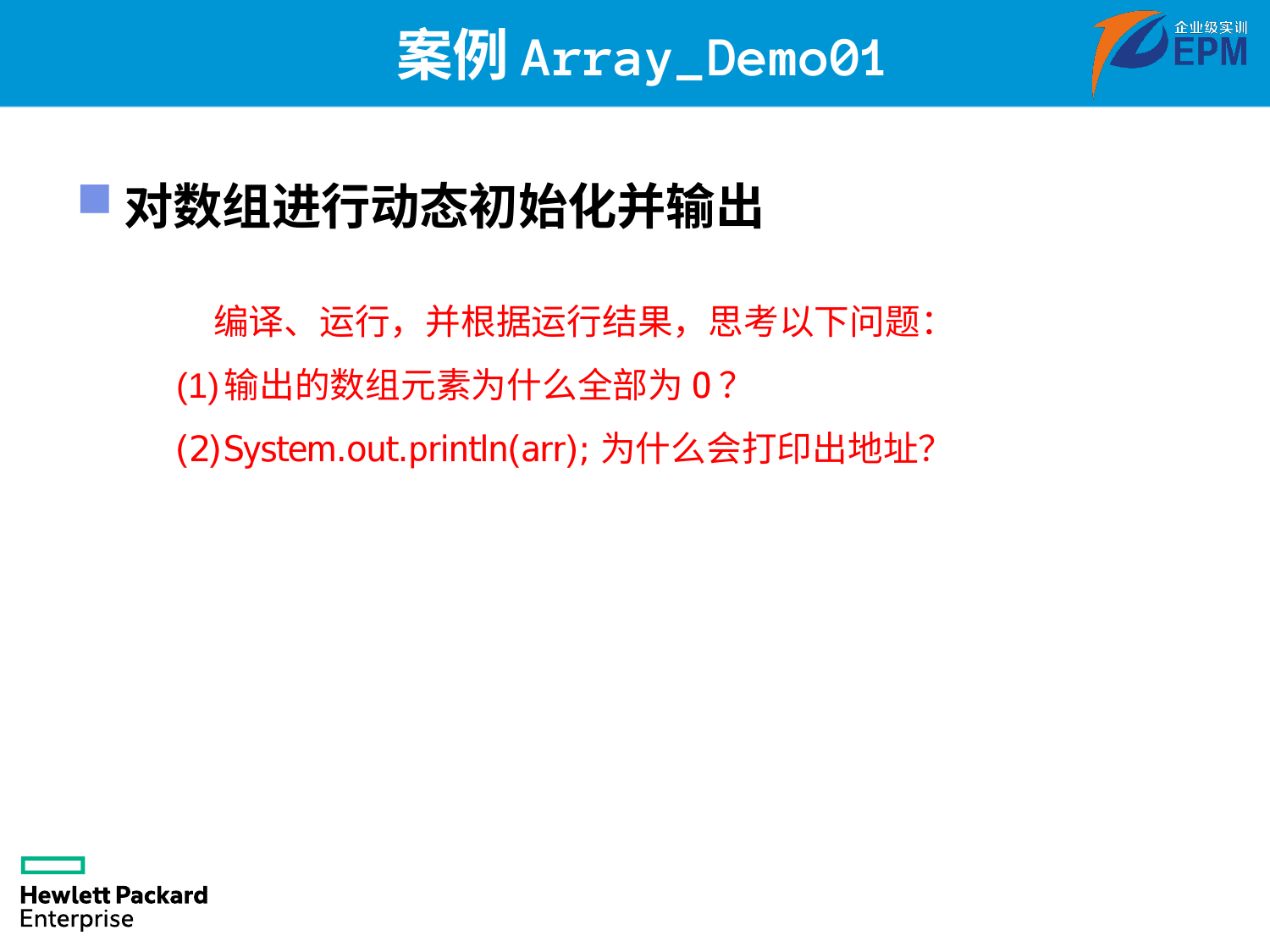

# 案例Array_Demo01
对数组进行动态初始化并输出
编译、运行，并根据运行结果，思考以下问题：
输出的数组元素为什么全部为0？
System.out.println(arr);为什么会打印出地址？